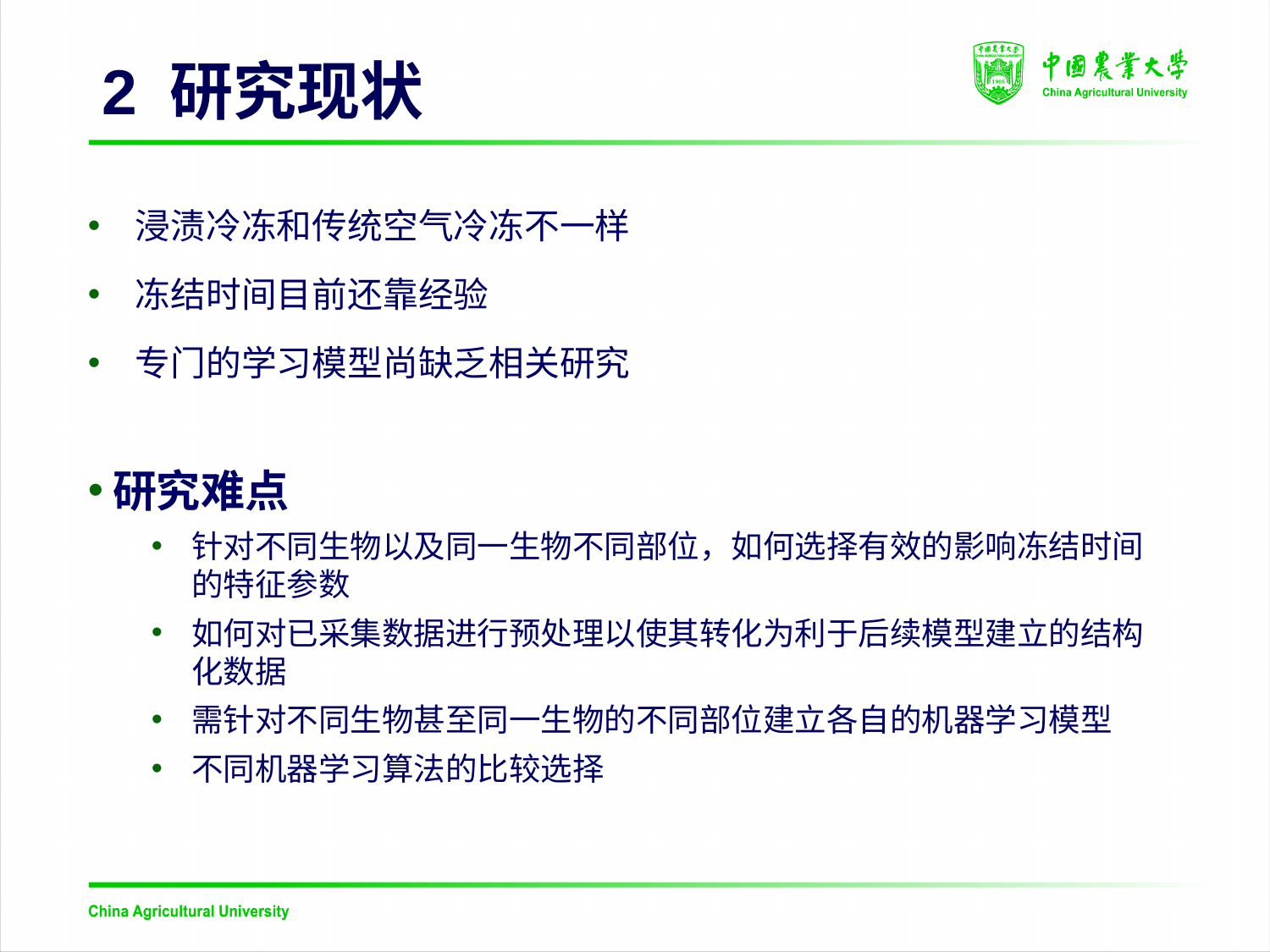

# 2 研究现状
浸渍冷冻和传统空气冷冻不一样
冻结时间目前还靠经验
专门的学习模型尚缺乏相关研究
研究难点
针对不同生物以及同一生物不同部位，如何选择有效的影响冻结时间的特征参数
如何对已采集数据进行预处理以使其转化为利于后续模型建立的结构化数据
需针对不同生物甚至同一生物的不同部位建立各自的机器学习模型
不同机器学习算法的比较选择